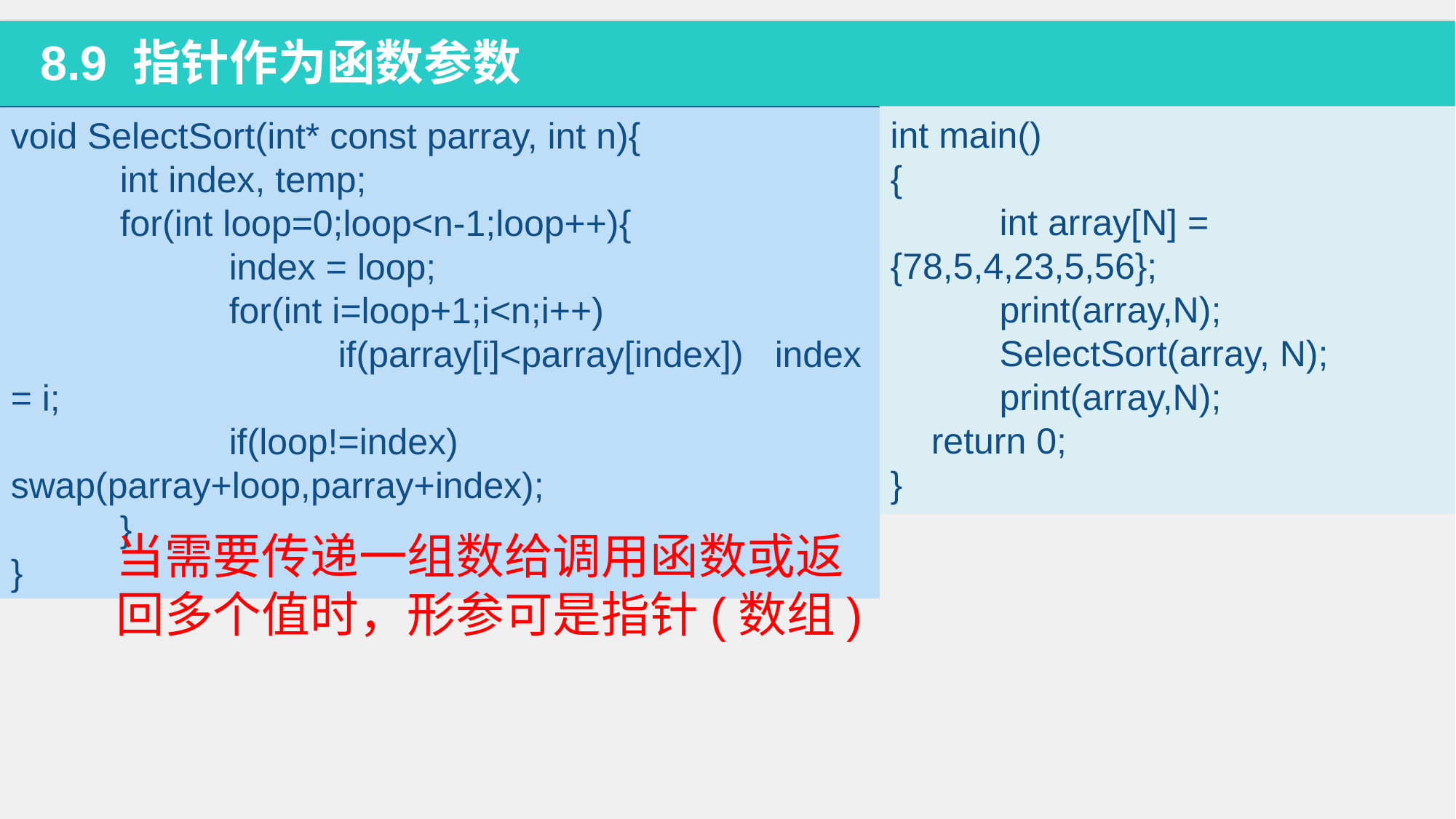

8.9 指针作为函数参数
int main()
{
	int array[N] = {78,5,4,23,5,56};
	print(array,N);
	SelectSort(array, N);
	print(array,N);
    return 0;
}
void SelectSort(int* const parray, int n){
	int index, temp;
	for(int loop=0;loop<n-1;loop++){
		index = loop;
		for(int i=loop+1;i<n;i++)
			if(parray[i]<parray[index])	index = i;
		if(loop!=index) swap(parray+loop,parray+index);
	}
}
当需要传递一组数给调用函数或返回多个值时，形参可是指针(数组)